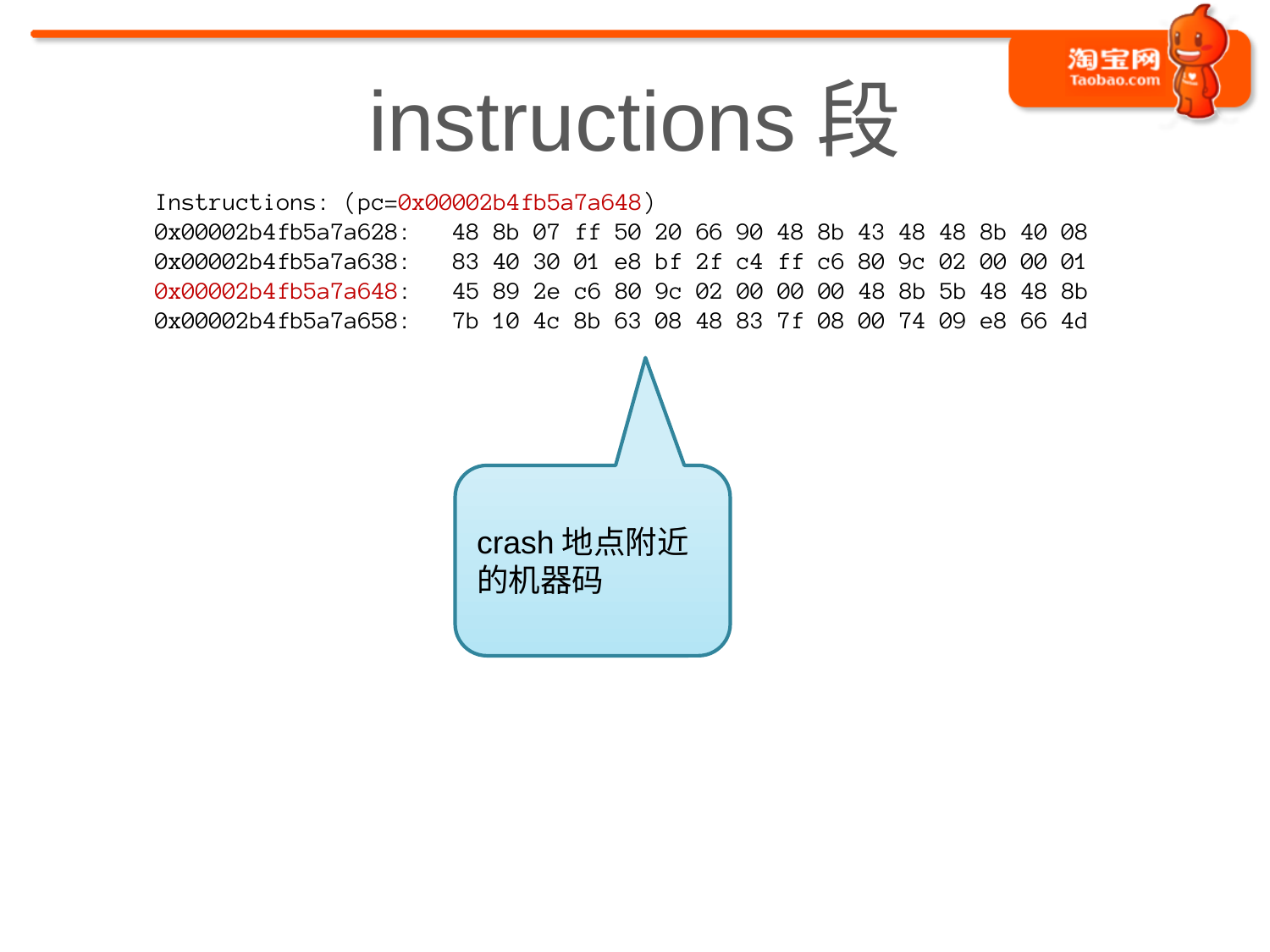

# instructions段
Instructions: (pc=0x00002b4fb5a7a648)
0x00002b4fb5a7a628:   48 8b 07 ff 50 20 66 90 48 8b 43 48 48 8b 40 08
0x00002b4fb5a7a638:   83 40 30 01 e8 bf 2f c4 ff c6 80 9c 02 00 00 01
0x00002b4fb5a7a648:   45 89 2e c6 80 9c 02 00 00 00 48 8b 5b 48 48 8b
0x00002b4fb5a7a658:   7b 10 4c 8b 63 08 48 83 7f 08 00 74 09 e8 66 4d
crash地点附近的机器码